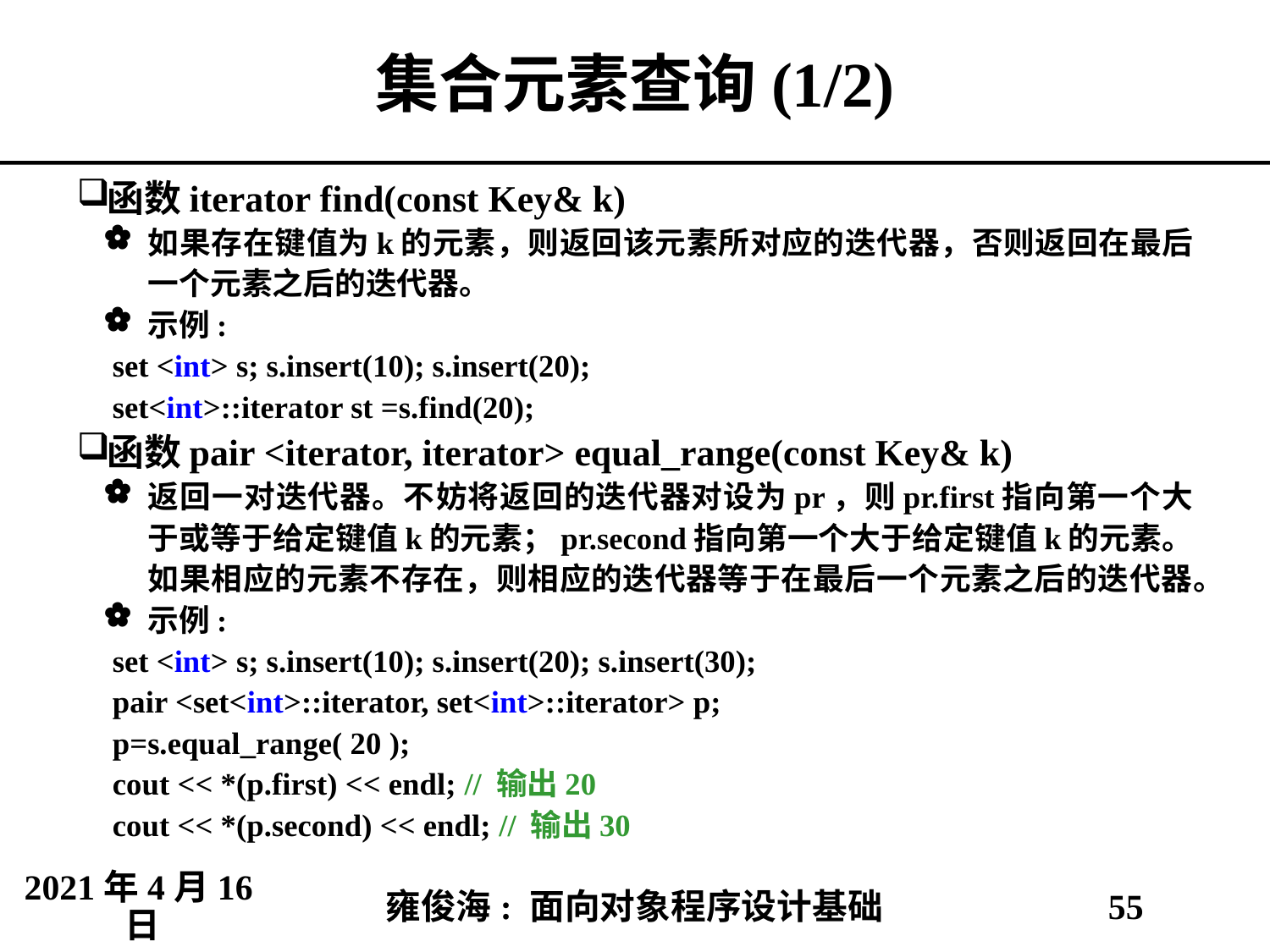

# 集合元素查询(1/2)

函数iterator find(const Key& k)
如果存在键值为k的元素，则返回该元素所对应的迭代器，否则返回在最后一个元素之后的迭代器。
示例:
set <int> s; s.insert(10); s.insert(20);
set<int>::iterator st =s.find(20);
函数pair <iterator, iterator> equal_range(const Key& k)
返回一对迭代器。不妨将返回的迭代器对设为pr，则pr.first指向第一个大于或等于给定键值k的元素；pr.second指向第一个大于给定键值k的元素。如果相应的元素不存在，则相应的迭代器等于在最后一个元素之后的迭代器。
示例:
set <int> s; s.insert(10); s.insert(20); s.insert(30);
pair <set<int>::iterator, set<int>::iterator> p;
p=s.equal_range( 20 );
cout << *(p.first) << endl; // 输出20
cout << *(p.second) << endl; // 输出30
2021年4月16日
雍俊海: 面向对象程序设计基础
55